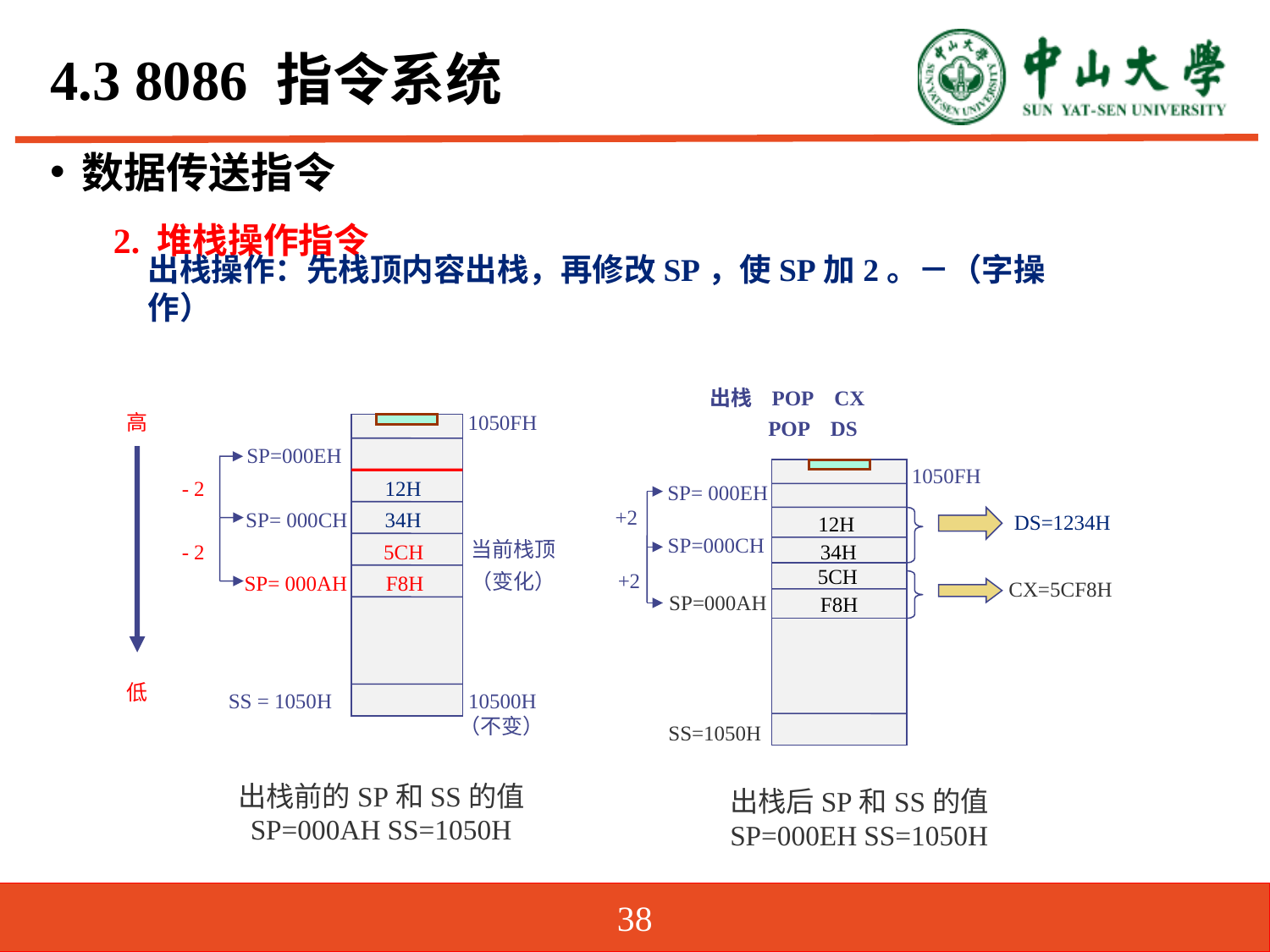

# 4.3 8086 指令系统
数据传送指令
2. 堆栈操作指令

出栈操作：先栈顶内容出栈，再修改SP，使SP加2。－（字操作）

出栈   POP    CX
           POP    DS
高
1050FH

SP=000EH

1050FH

- 2
12H

                   SP= 000EH
                  DS=1234H

+2
SP= 000CH
34H

12H

SP=000CH
当前栈顶
5CH
- 2
34H

5CH
             SP=000AH
+2
       （变化）

SP= 000AH
F8H

                   CX=5CF8H

F8H

低
SS = 1050H
10500H

（不变）
               SS=1050H

出栈前的SP和SS的值
SP=000AH SS=1050H
出栈后SP和SS的值
SP=000EH SS=1050H

38